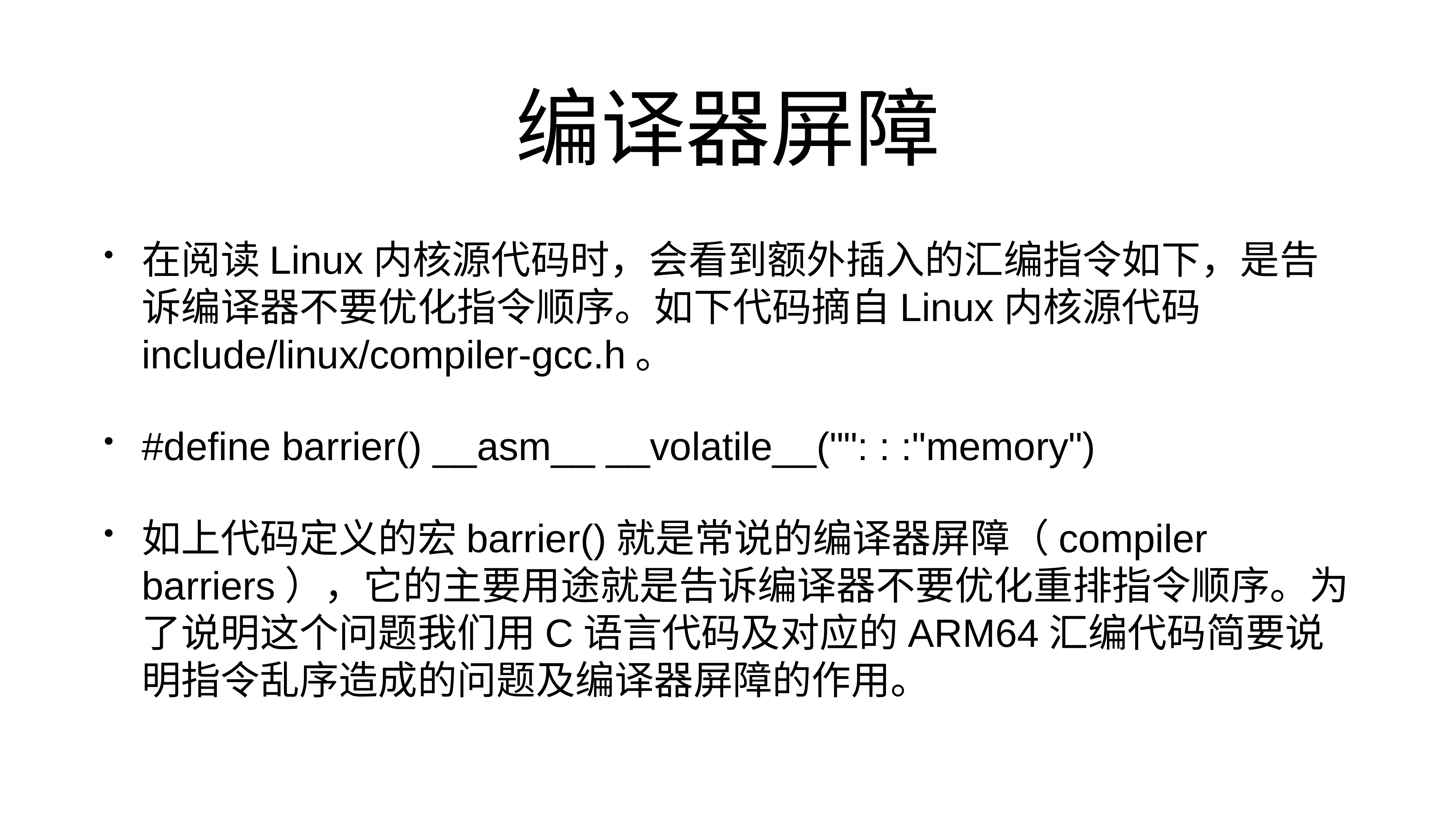

# 编译器屏障
在阅读Linux内核源代码时，会看到额外插入的汇编指令如下，是告诉编译器不要优化指令顺序。如下代码摘自Linux内核源代码include/linux/compiler-gcc.h。
#define barrier() __asm__ __volatile__("": : :"memory")
如上代码定义的宏barrier()就是常说的编译器屏障（compiler barriers），它的主要用途就是告诉编译器不要优化重排指令顺序。为了说明这个问题我们用C语言代码及对应的ARM64汇编代码简要说明指令乱序造成的问题及编译器屏障的作用。